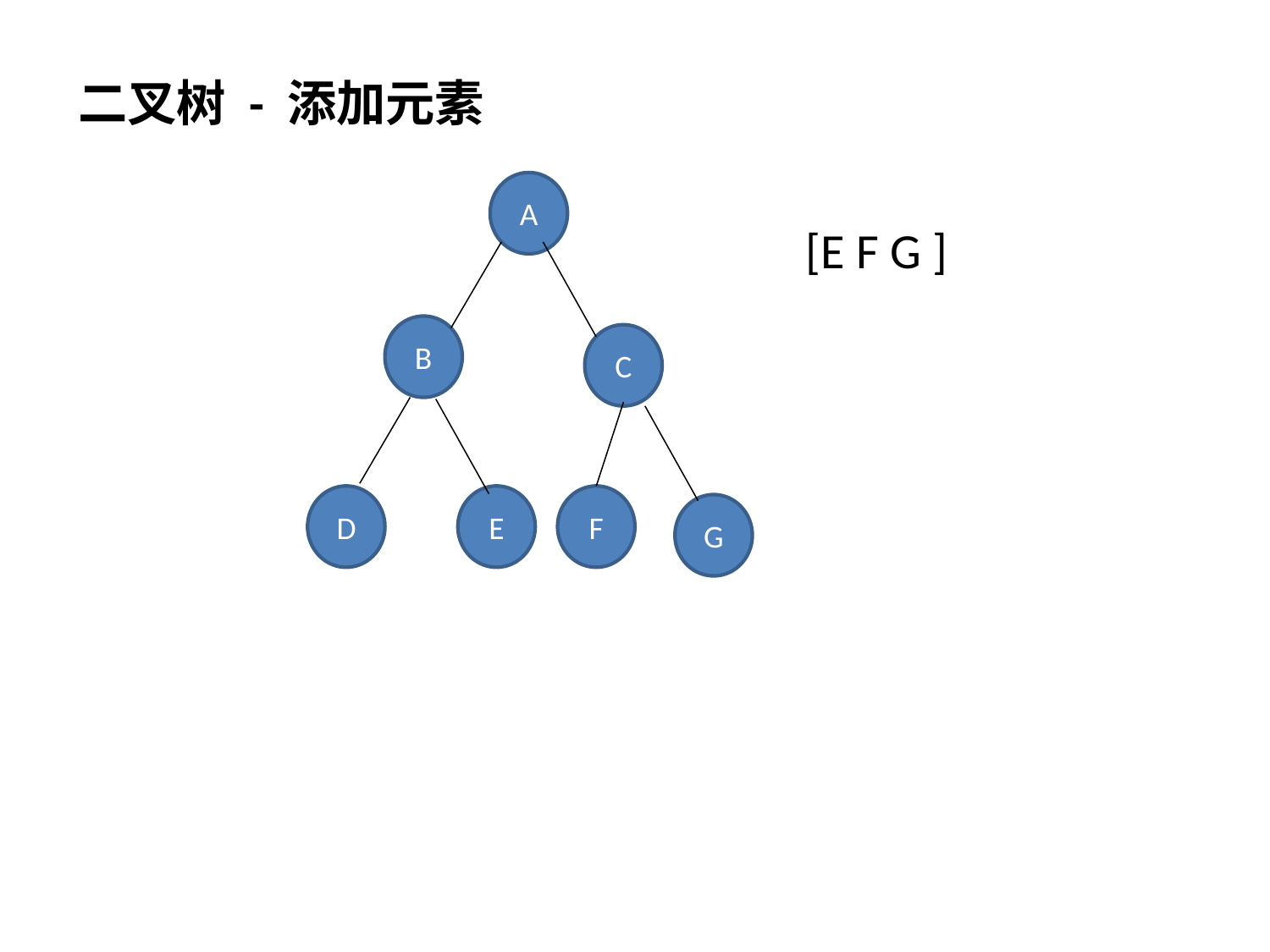

二叉树 - 添加元素
A
[E F G ]
B
C
D
E
F
G